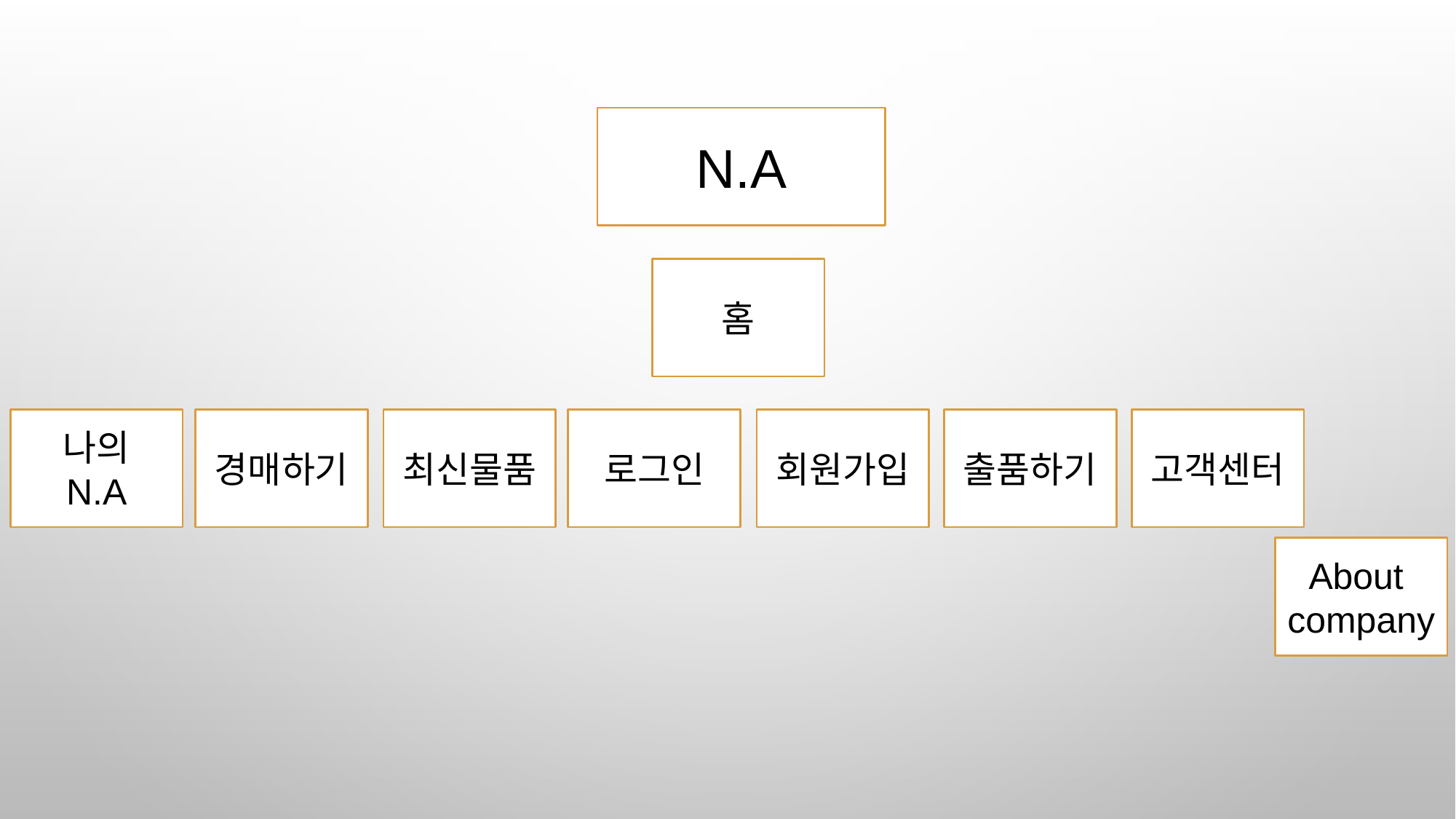

N.A
홈
경매하기
최신물품
로그인
회원가입
출품하기
고객센터
나의
N.A
About
company